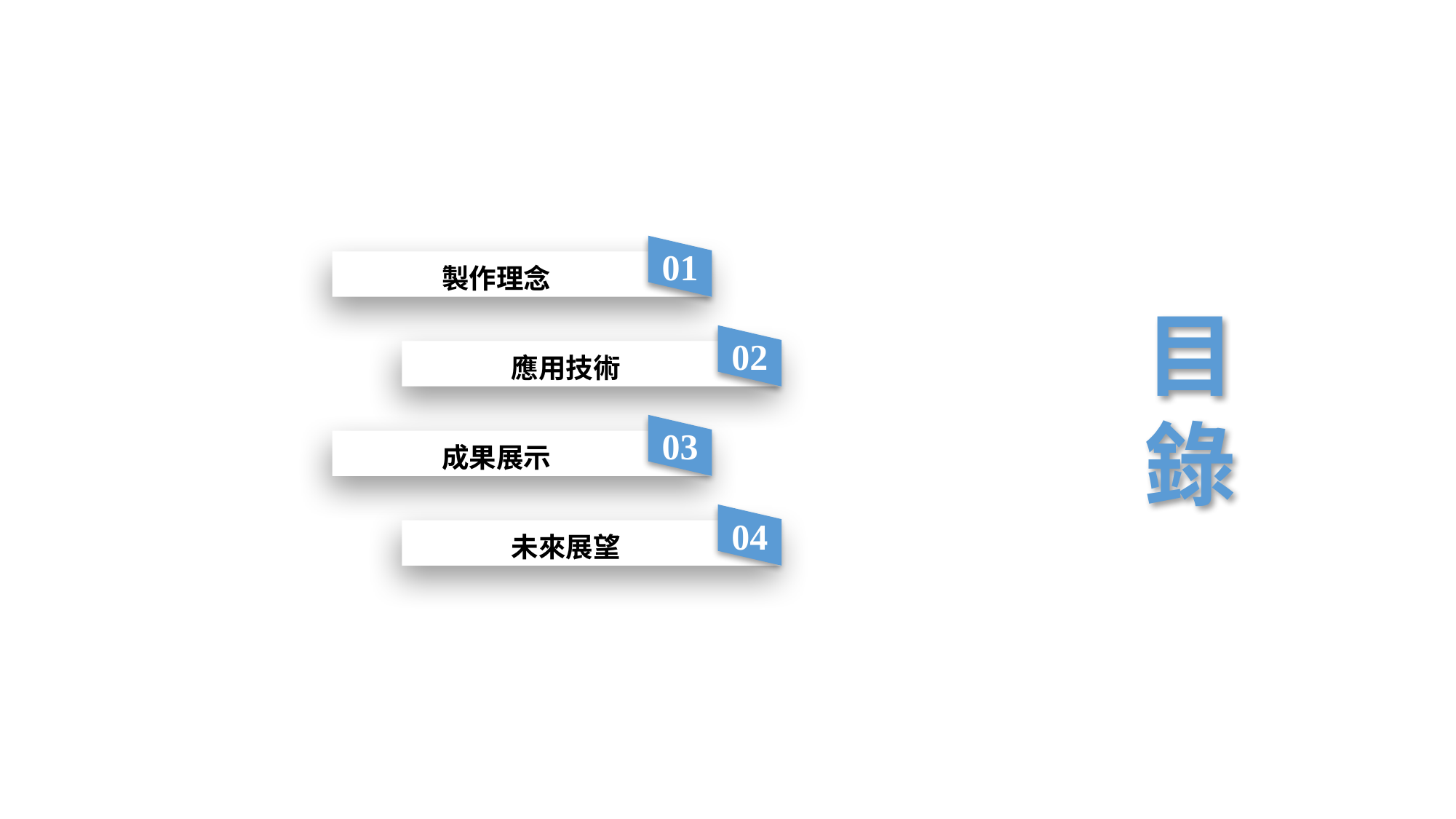

01
製作理念
02
目錄
應用技術
03
成果展示
04
未來展望